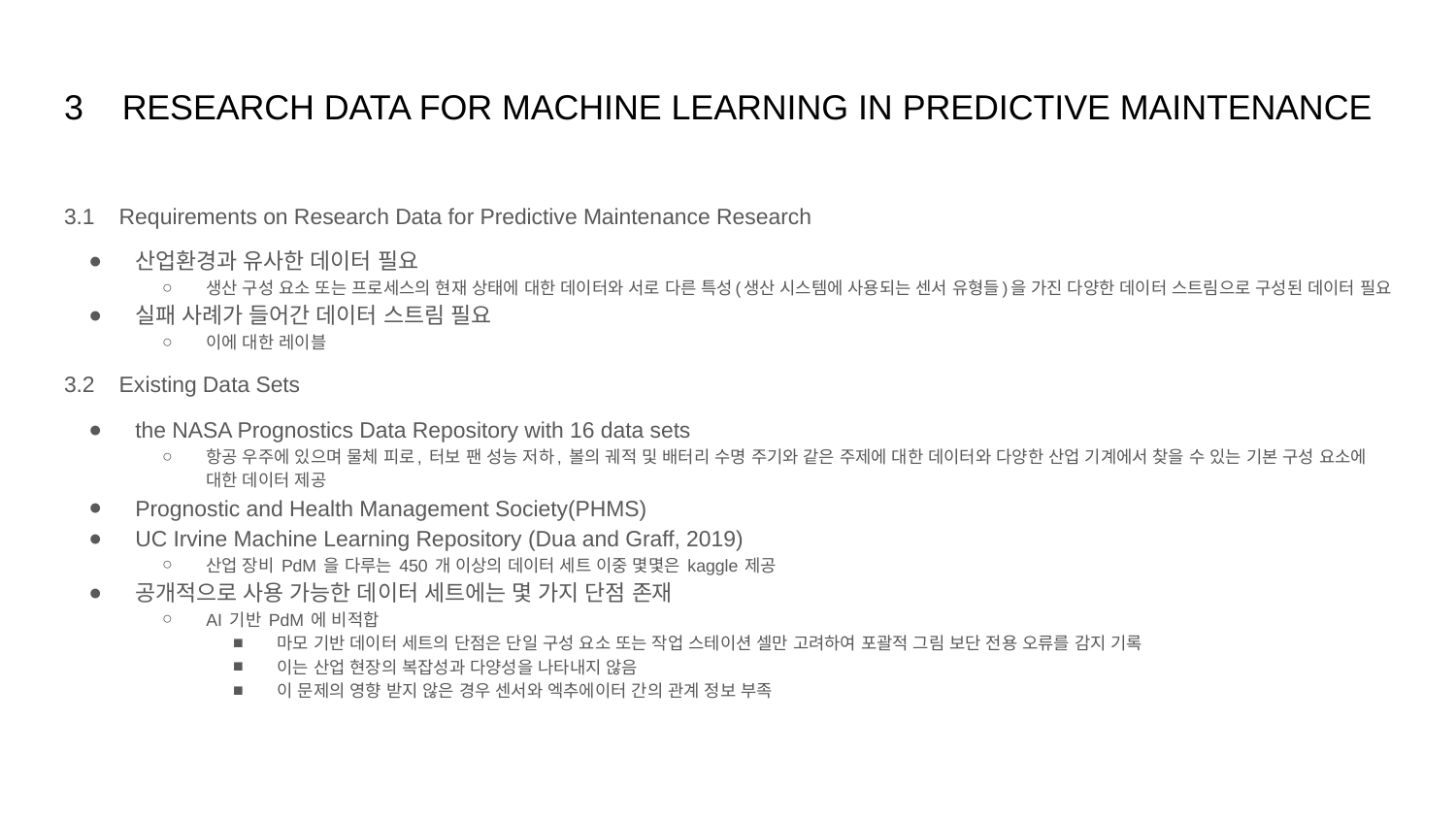

# 3    RESEARCH DATA FOR MACHINE LEARNING IN PREDICTIVE MAINTENANCE
3.1    Requirements on Research Data for Predictive Maintenance Research
산업환경과 유사한 데이터 필요
생산 구성 요소 또는 프로세스의 현재 상태에 대한 데이터와 서로 다른 특성(생산 시스템에 사용되는 센서 유형들)을 가진 다양한 데이터 스트림으로 구성된 데이터 필요
실패 사례가 들어간 데이터 스트림 필요
이에 대한 레이블
3.2    Existing Data Sets
the NASA Prognostics Data Repository with 16 data sets
항공 우주에 있으며 물체 피로, 터보 팬 성능 저하, 볼의 궤적 및 배터리 수명 주기와 같은 주제에 대한 데이터와 다양한 산업 기계에서 찾을 수 있는 기본 구성 요소에 대한 데이터 제공
Prognostic and Health Management Society(PHMS)
UC Irvine Machine Learning Repository (Dua and Graff, 2019)
산업 장비 PdM 을 다루는 450 개 이상의 데이터 세트 이중 몇몇은 kaggle 제공
공개적으로 사용 가능한 데이터 세트에는 몇 가지 단점 존재
AI 기반 PdM 에 비적합
마모 기반 데이터 세트의 단점은 단일 구성 요소 또는 작업 스테이션 셀만 고려하여 포괄적 그림 보단 전용 오류를 감지 기록
이는 산업 현장의 복잡성과 다양성을 나타내지 않음
이 문제의 영향 받지 않은 경우 센서와 엑추에이터 간의 관계 정보 부족